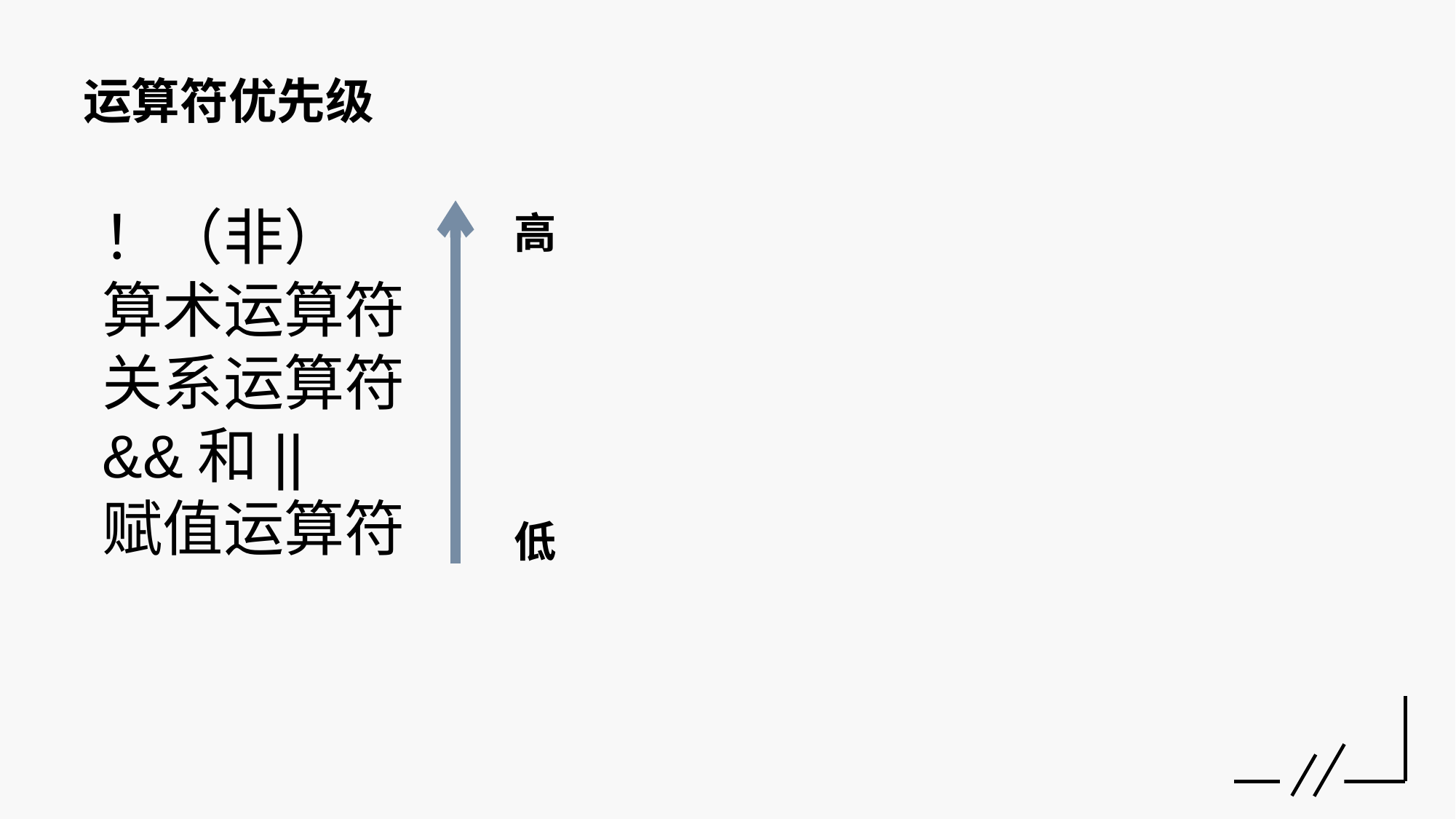

# 运算符优先级
！（非）
算术运算符
关系运算符
&&和||
赋值运算符
高
低